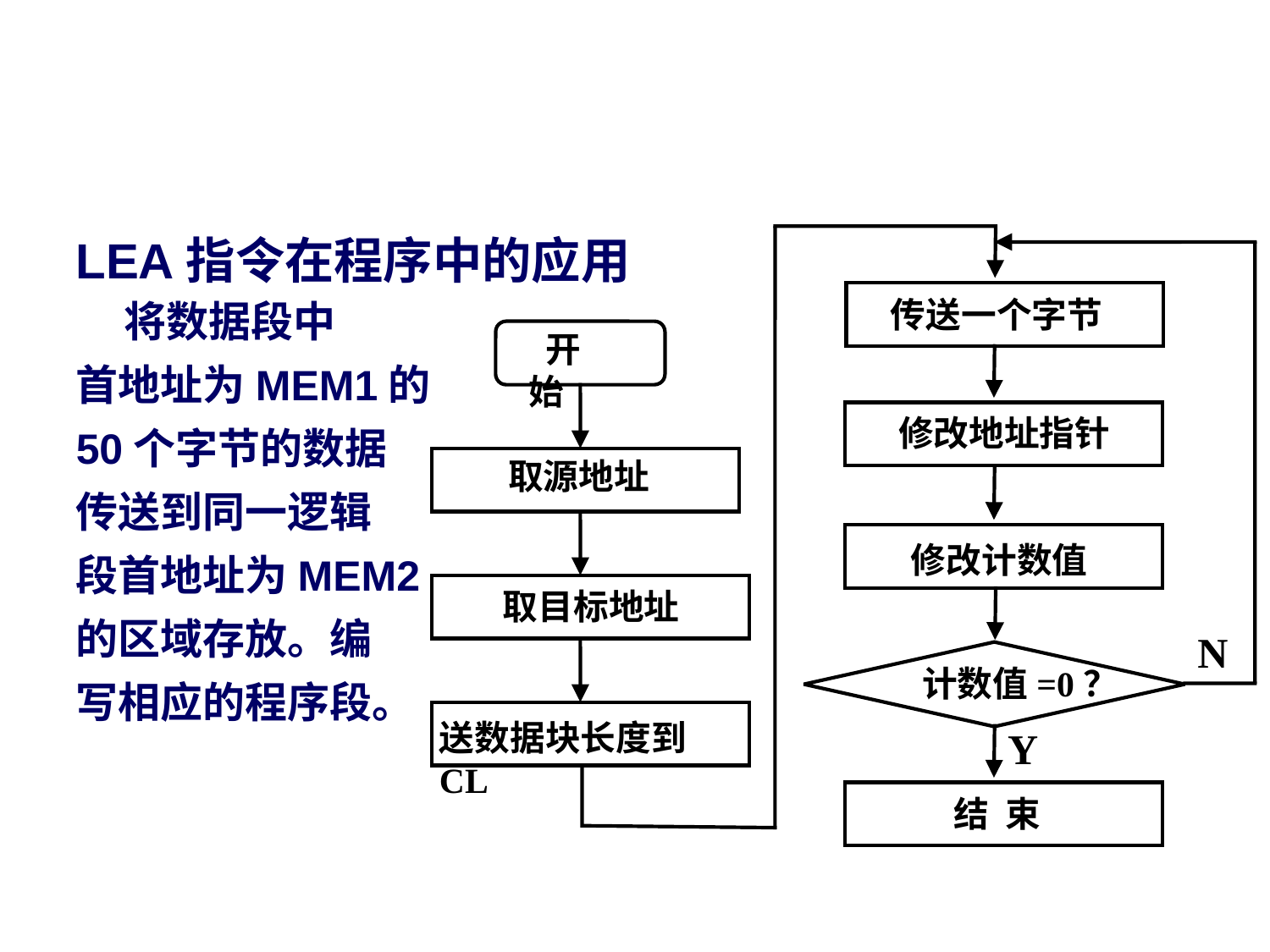

#
LEA指令在程序中的应用
    将数据段中
首地址为MEM1的
50个字节的数据
传送到同一逻辑
段首地址为MEM2
的区域存放。编
写相应的程序段。

传送一个字节

 开  始

修改地址指针

取源地址

修改计数值

取目标地址

N

计数值=0？

送数据块长度到CL
Y

结  束